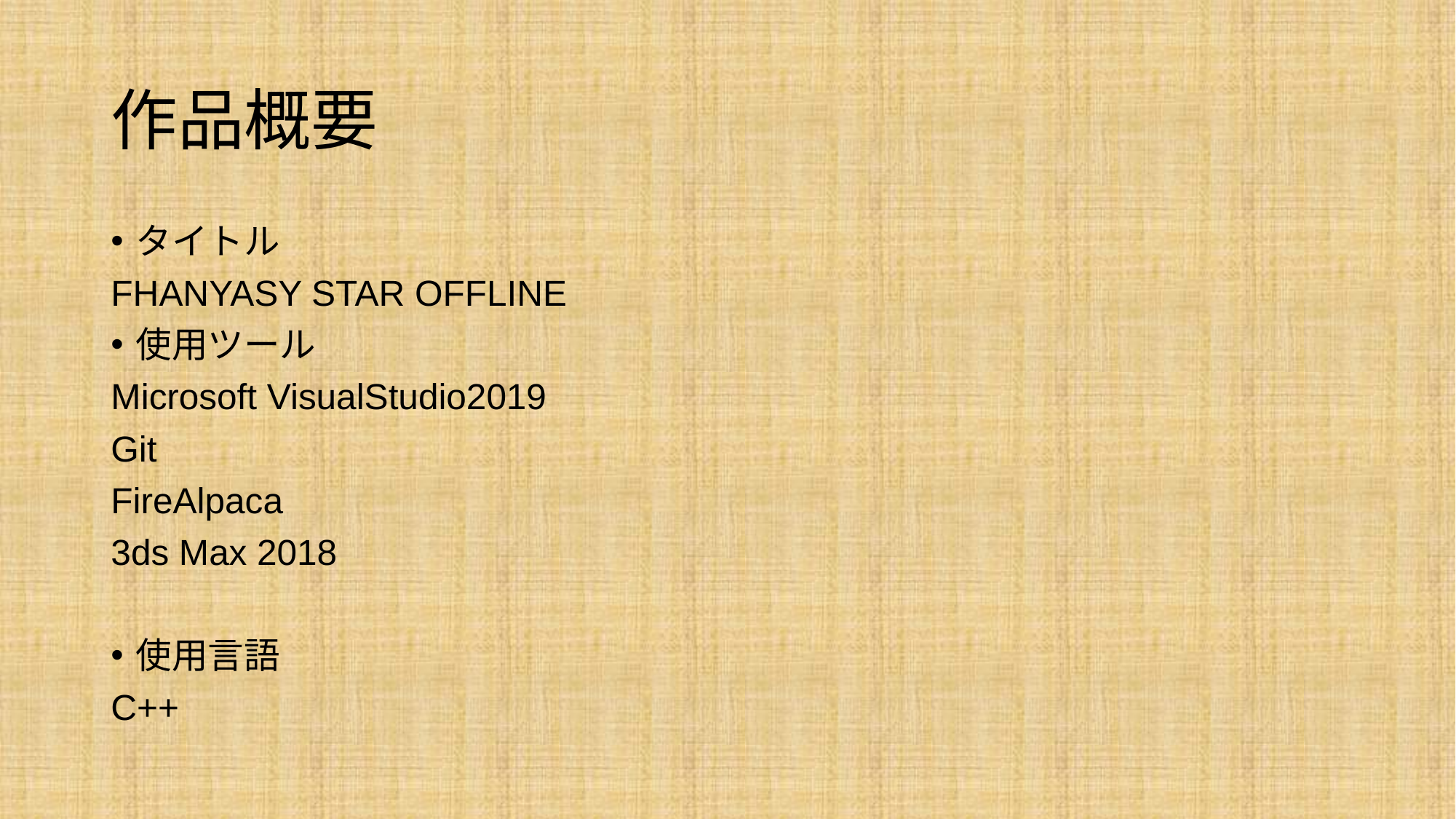

# 作品概要
タイトル
FHANYASY STAR OFFLINE
使用ツール
Microsoft VisualStudio2019
Git
FireAlpaca
3ds Max 2018

使用言語
C++